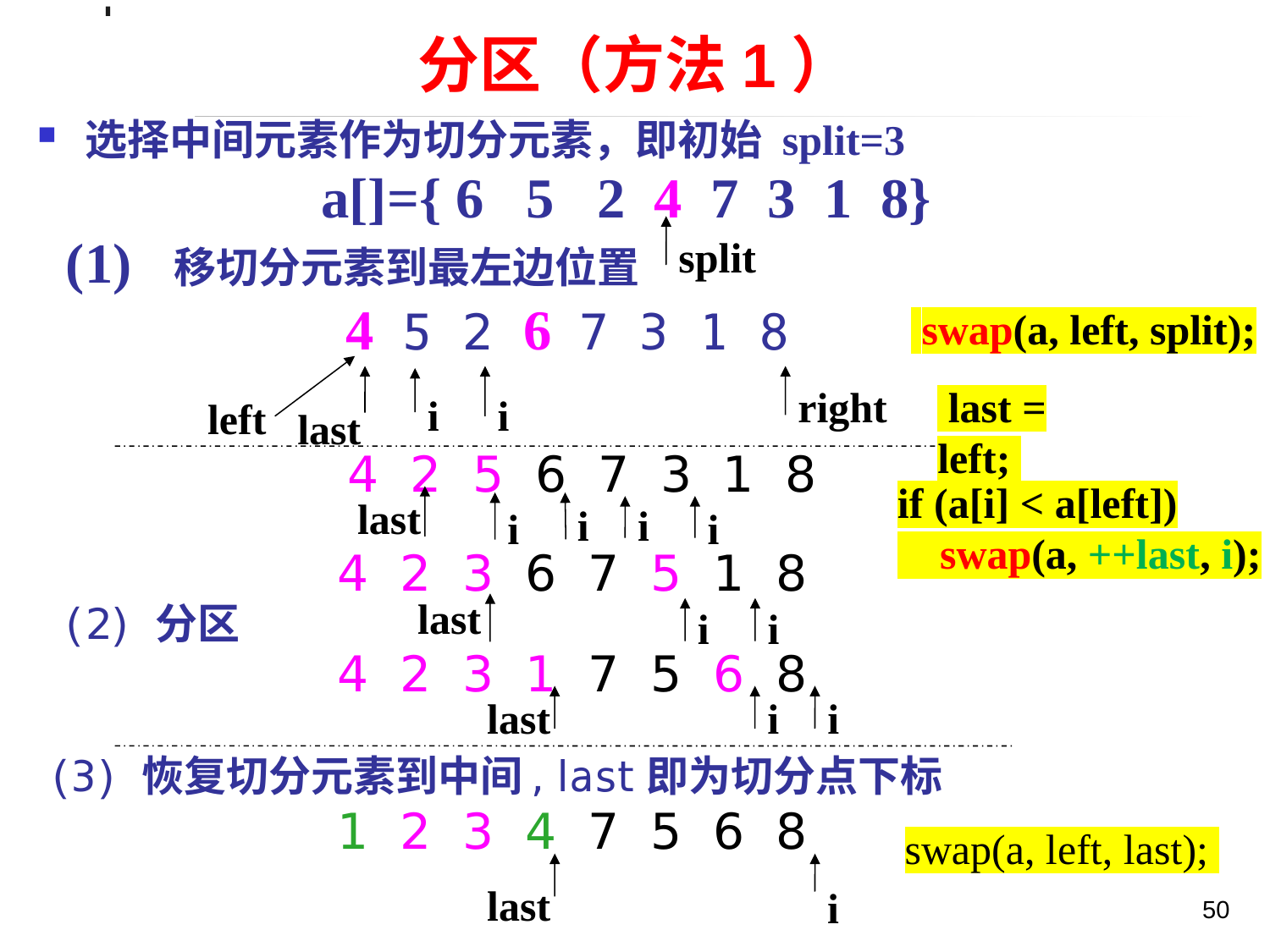

# 分区（方法1）
选择中间元素作为切分元素，即初始 split=3
                    a[]={ 6   5   2  4  7  3  1  8}
  (1)  移切分元素到最左边位置
                  4  5  2  6  7  3  1  8

split
 swap(a, left, split);

left

last

i

right

i
 last = left;
4  2  5  6  7  3  1  8

if (a[i] < a[left])
    swap(a, ++last, i);
last

i

i
i

i
4  2  3  6  7  5  1  8

last
(2) 分区

i

i
4  2  3  1  7  5  6  8

i

i
last

(3) 恢复切分元素到中间, last即为切分点下标

1  2  3  4  7  5  6  8
swap(a, left, last);

last

i
50